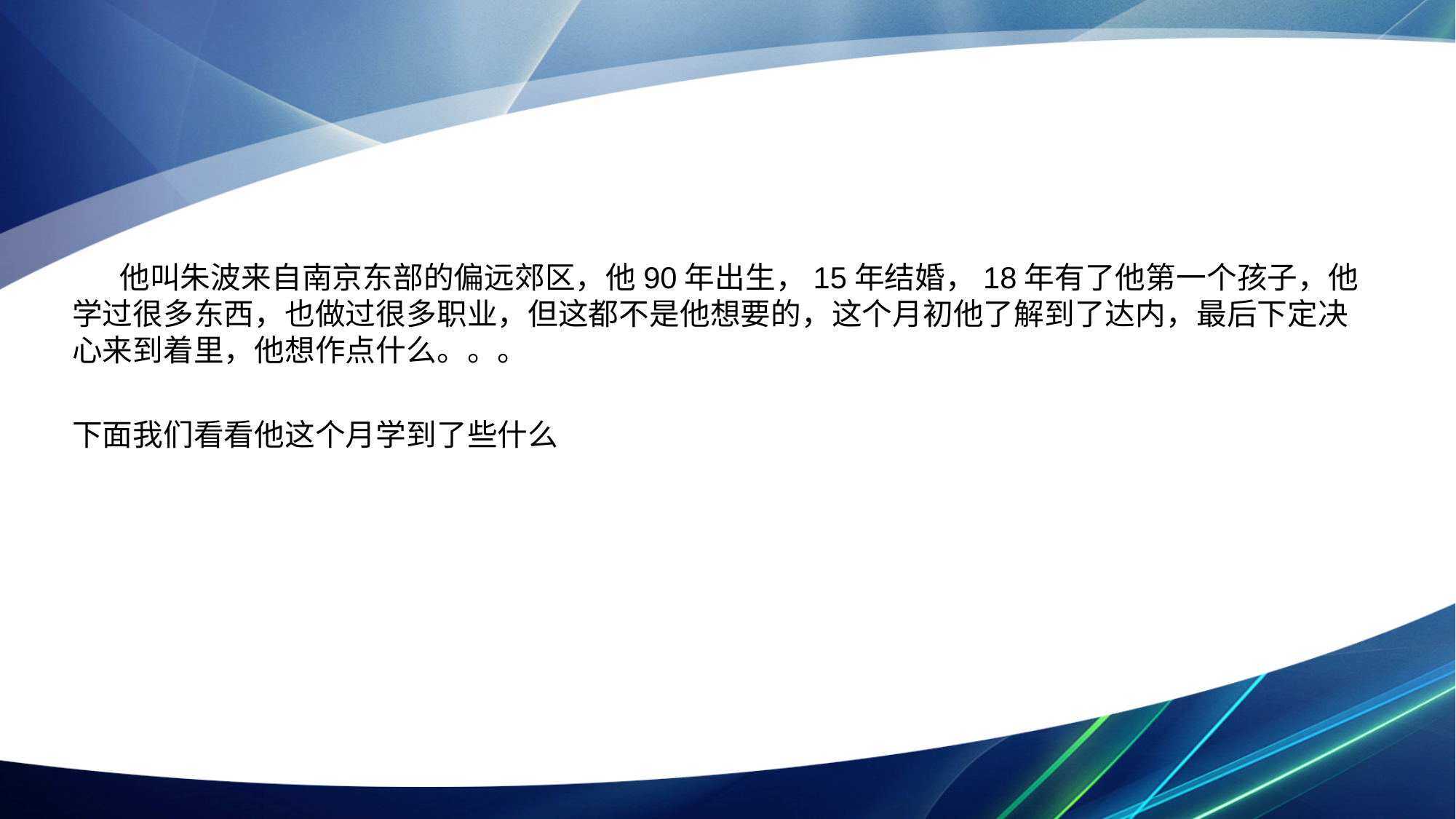

他叫朱波来自南京东部的偏远郊区，他90年出生，15年结婚，18年有了他第一个孩子，他学过很多东西，也做过很多职业，但这都不是他想要的，这个月初他了解到了达内，最后下定决心来到着里，他想作点什么。。。

下面我们看看他这个月学到了些什么